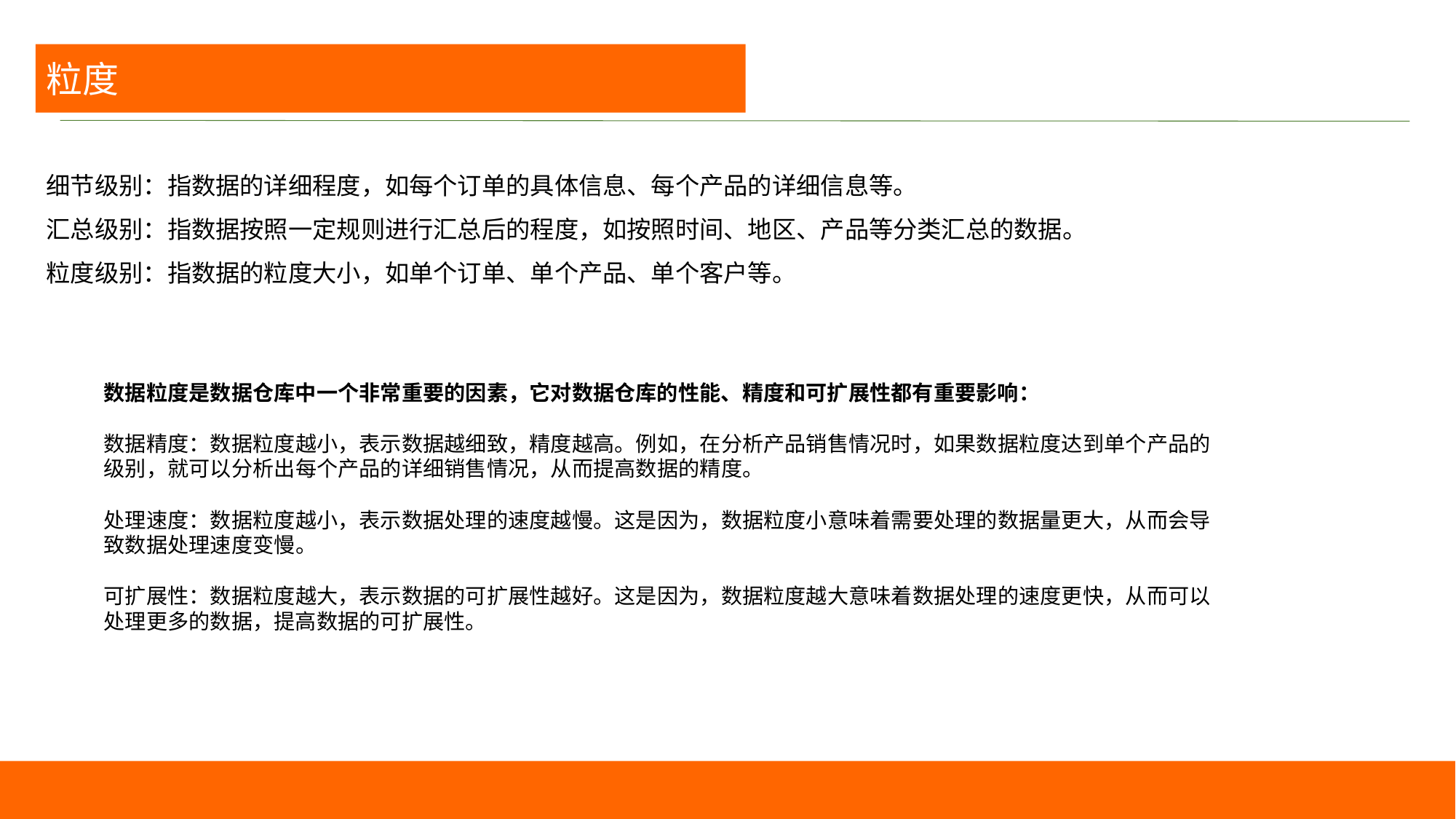

粒度
细节级别：指数据的详细程度，如每个订单的具体信息、每个产品的详细信息等。
汇总级别：指数据按照一定规则进行汇总后的程度，如按照时间、地区、产品等分类汇总的数据。
粒度级别：指数据的粒度大小，如单个订单、单个产品、单个客户等。
数据粒度是数据仓库中一个非常重要的因素，它对数据仓库的性能、精度和可扩展性都有重要影响：

数据精度：数据粒度越小，表示数据越细致，精度越高。例如，在分析产品销售情况时，如果数据粒度达到单个产品的级别，就可以分析出每个产品的详细销售情况，从而提高数据的精度。

处理速度：数据粒度越小，表示数据处理的速度越慢。这是因为，数据粒度小意味着需要处理的数据量更大，从而会导致数据处理速度变慢。

可扩展性：数据粒度越大，表示数据的可扩展性越好。这是因为，数据粒度越大意味着数据处理的速度更快，从而可以处理更多的数据，提高数据的可扩展性。
40